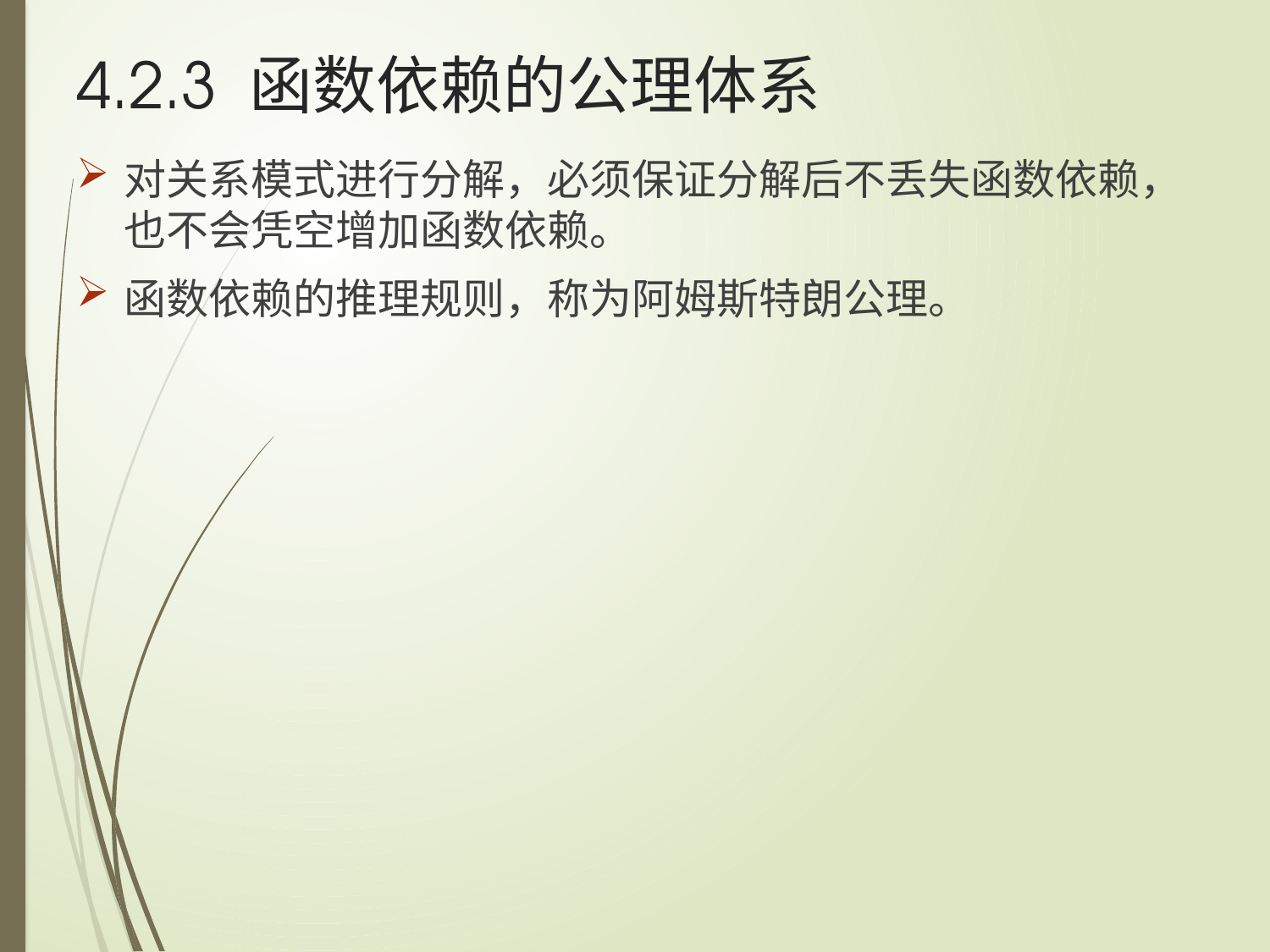

# 4.2.3 函数依赖的公理体系
对关系模式进行分解，必须保证分解后不丢失函数依赖，也不会凭空增加函数依赖。
函数依赖的推理规则，称为阿姆斯特朗公理。